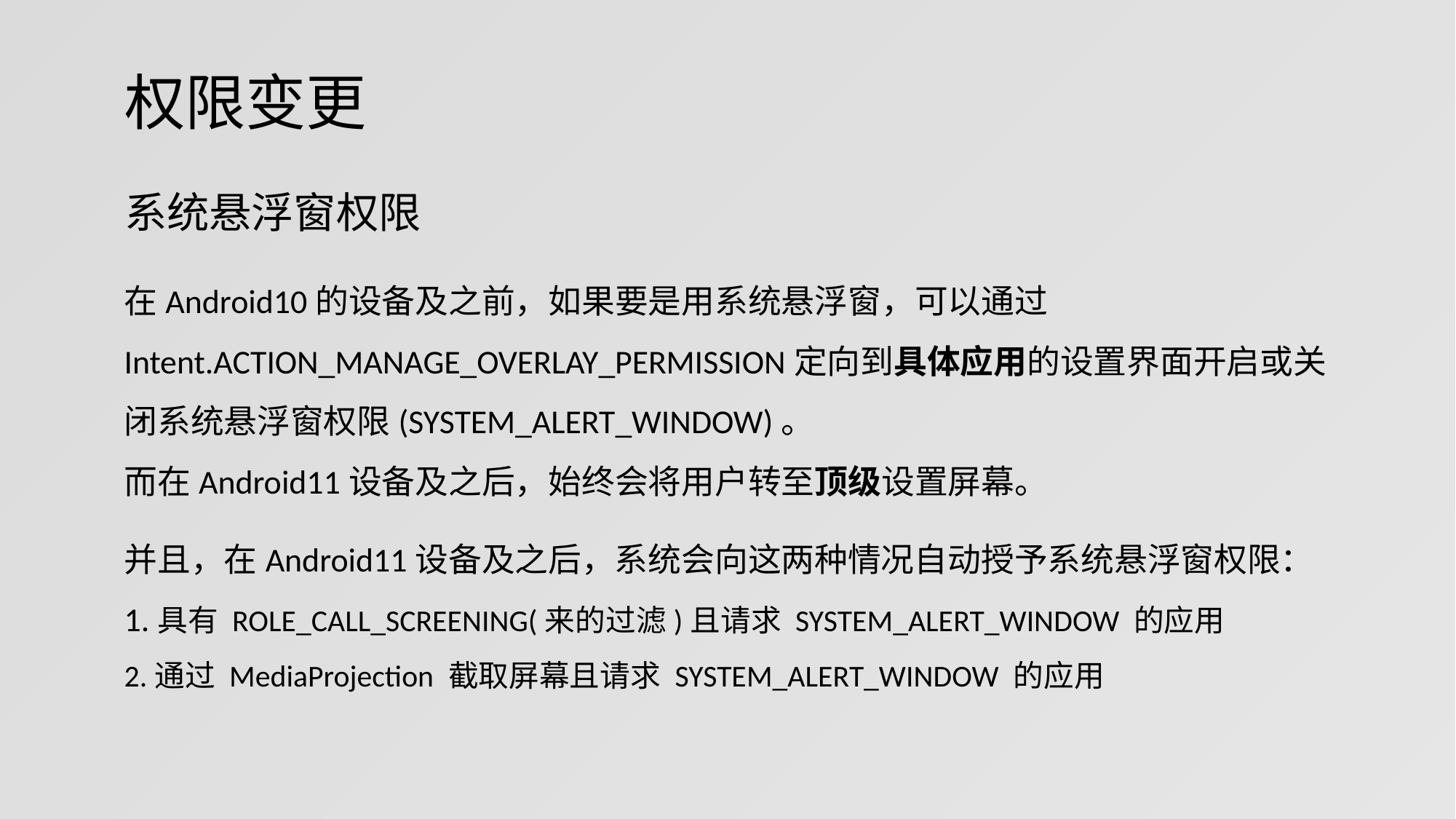

# 权限变更
系统悬浮窗权限

在Android10的设备及之前，如果要是用系统悬浮窗，可以通过Intent.ACTION_MANAGE_OVERLAY_PERMISSION定向到具体应用的设置界面开启或关闭系统悬浮窗权限(SYSTEM_ALERT_WINDOW)。
而在Android11设备及之后，始终会将用户转至顶级设置屏幕。
并且，在Android11设备及之后，系统会向这两种情况自动授予系统悬浮窗权限：
1.具有 ROLE_CALL_SCREENING(来的过滤)且请求 SYSTEM_ALERT_WINDOW 的应用
2.通过 MediaProjection 截取屏幕且请求 SYSTEM_ALERT_WINDOW 的应用